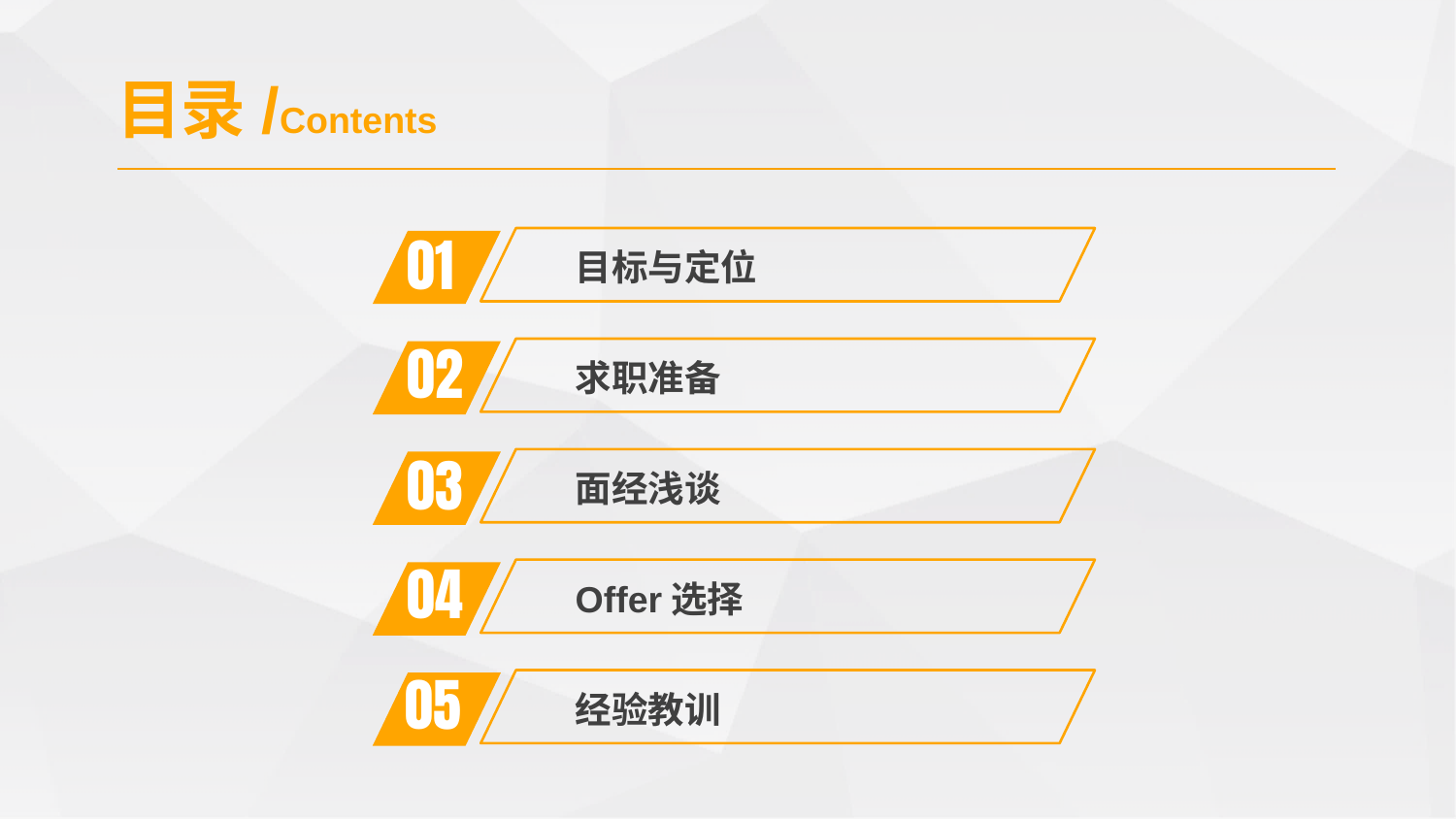

目录/Contents
01

目标与定位
02

求职准备
03

面经浅谈
04

Offer选择
05

经验教训